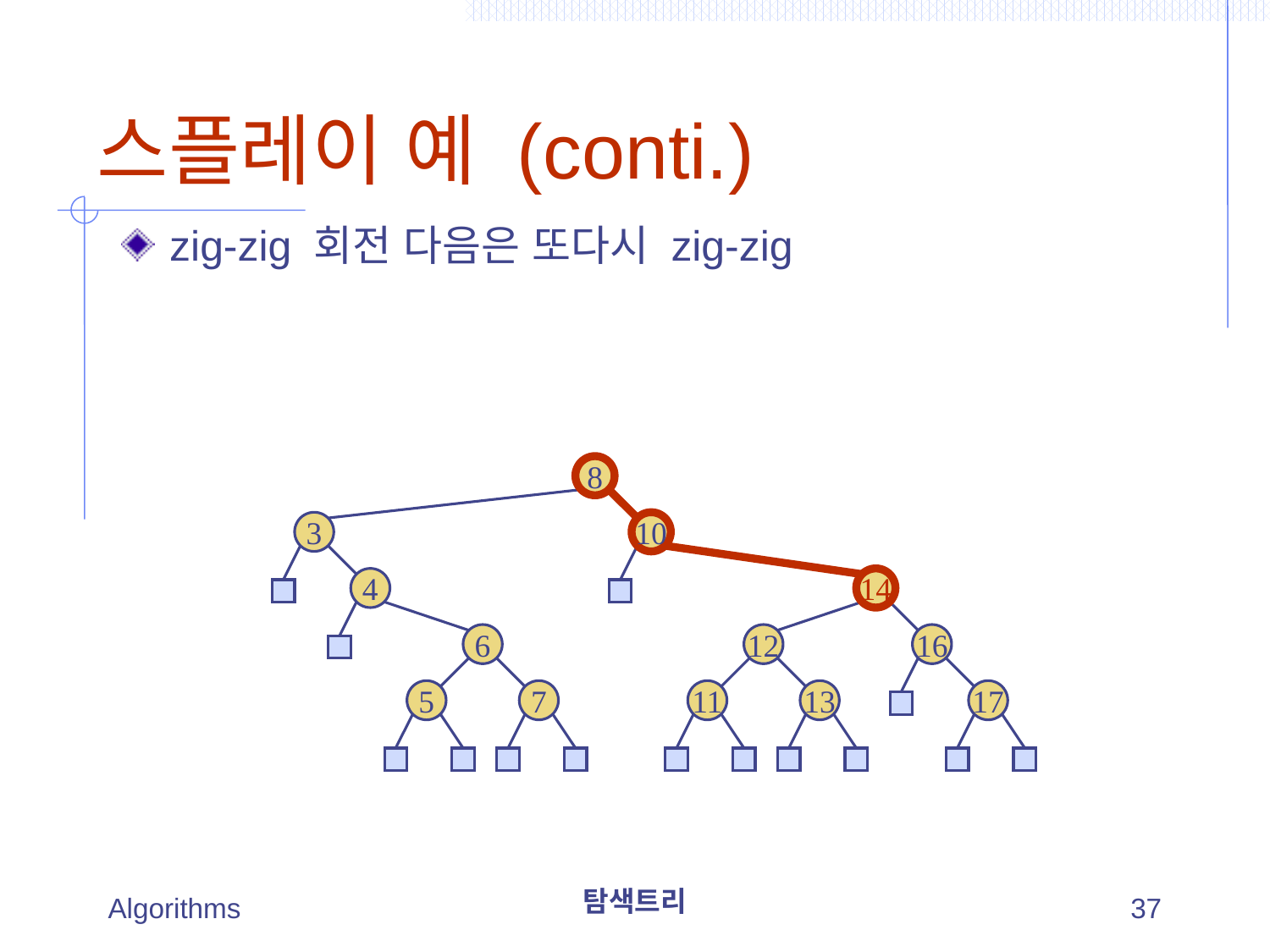

# 스플레이 예 (conti.)
zig-zig 회전 다음은 또다시 zig-zig
8
3
10
4
14

6
12
16

5
7
11
13
17

Algorithms
탐색트리
37